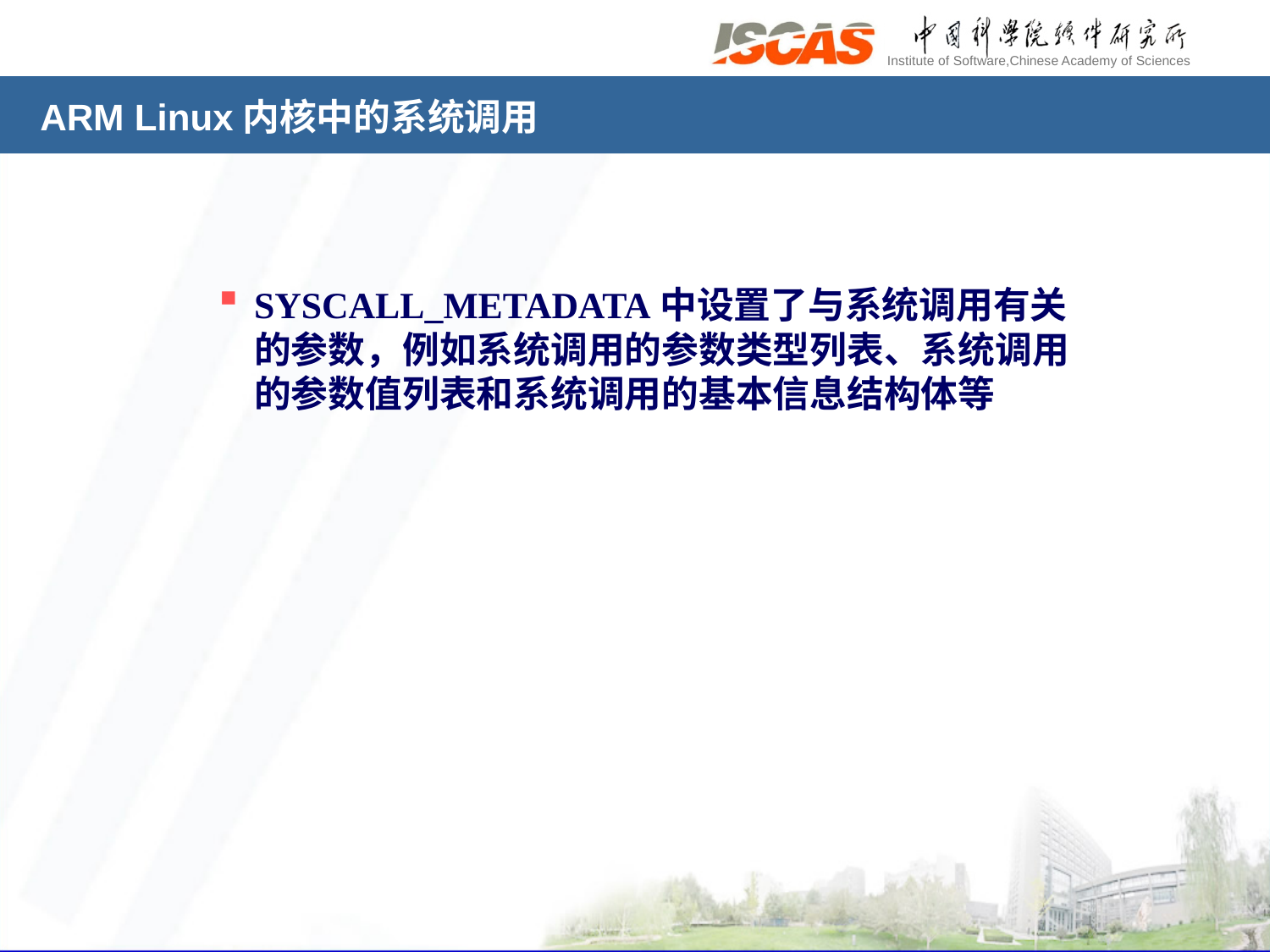

# ARM Linux内核中的系统调用
SYSCALL_METADATA中设置了与系统调用有关的参数，例如系统调用的参数类型列表、系统调用的参数值列表和系统调用的基本信息结构体等